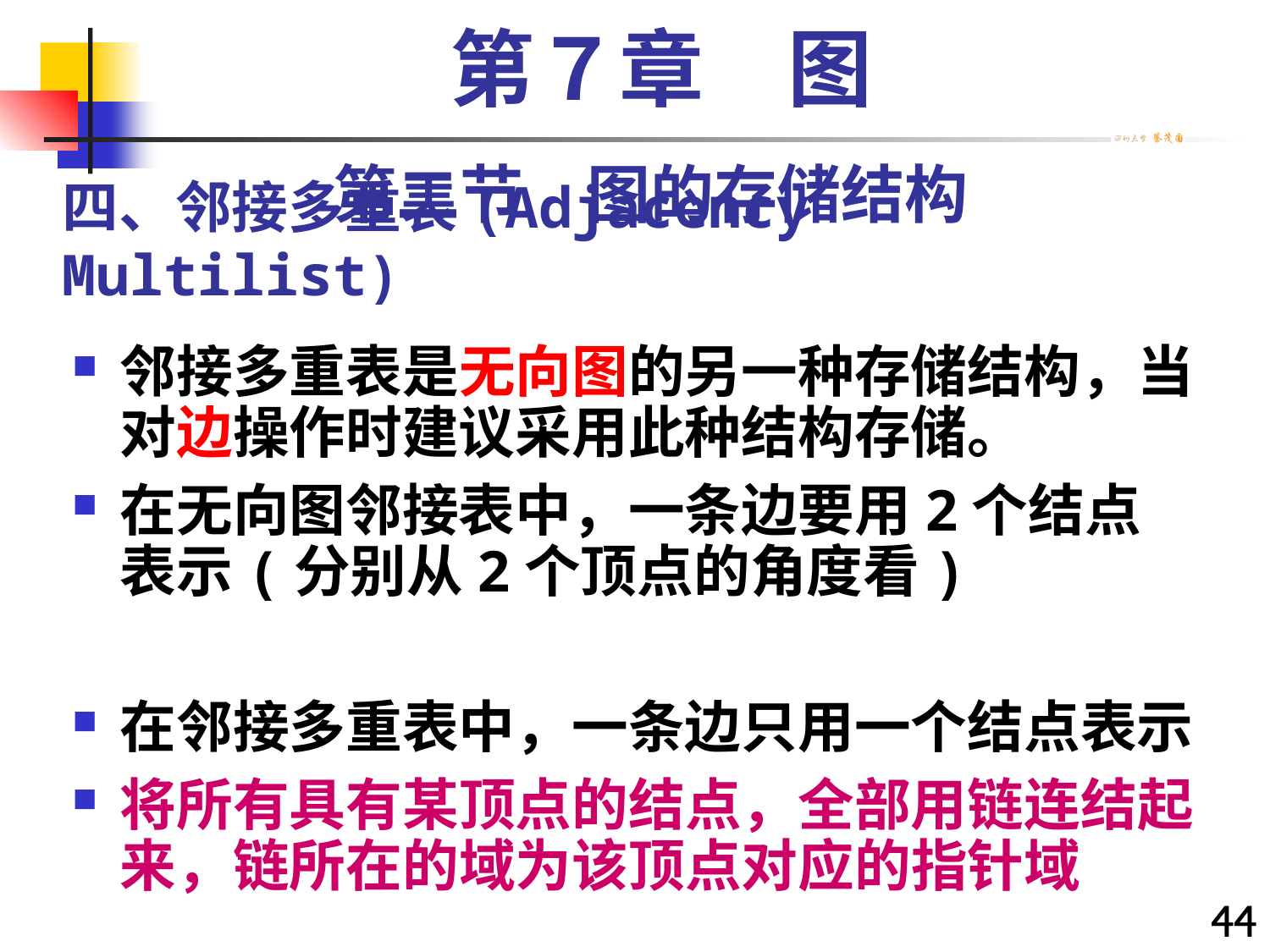

第７章　图
第二节　图的存储结构
# 四、邻接多重表(Adjacency Multilist)
邻接多重表是无向图的另一种存储结构，当对边操作时建议采用此种结构存储。
在无向图邻接表中，一条边要用2个结点表示(分别从2个顶点的角度看)

在邻接多重表中，一条边只用一个结点表示
将所有具有某顶点的结点，全部用链连结起来，链所在的域为该顶点对应的指针域
44